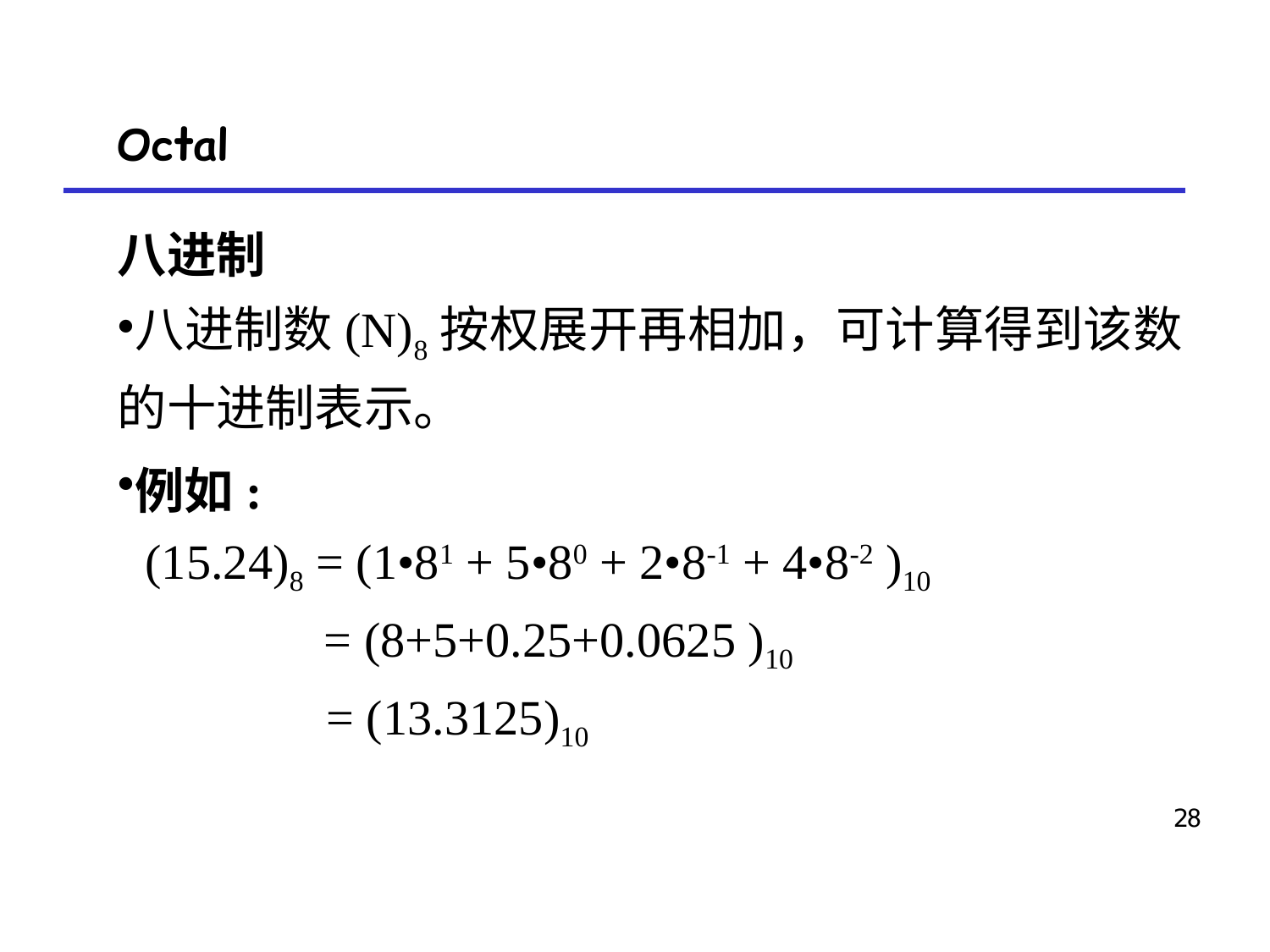

# Octal
八进制
八进制数(N)8按权展开再相加，可计算得到该数的十进制表示。
例如:
  (15.24)8 = (1•81 + 5•80 + 2•8-1 + 4•8-2 )10
               = (8+5+0.25+0.0625 )10
                 = (13.3125)10

28